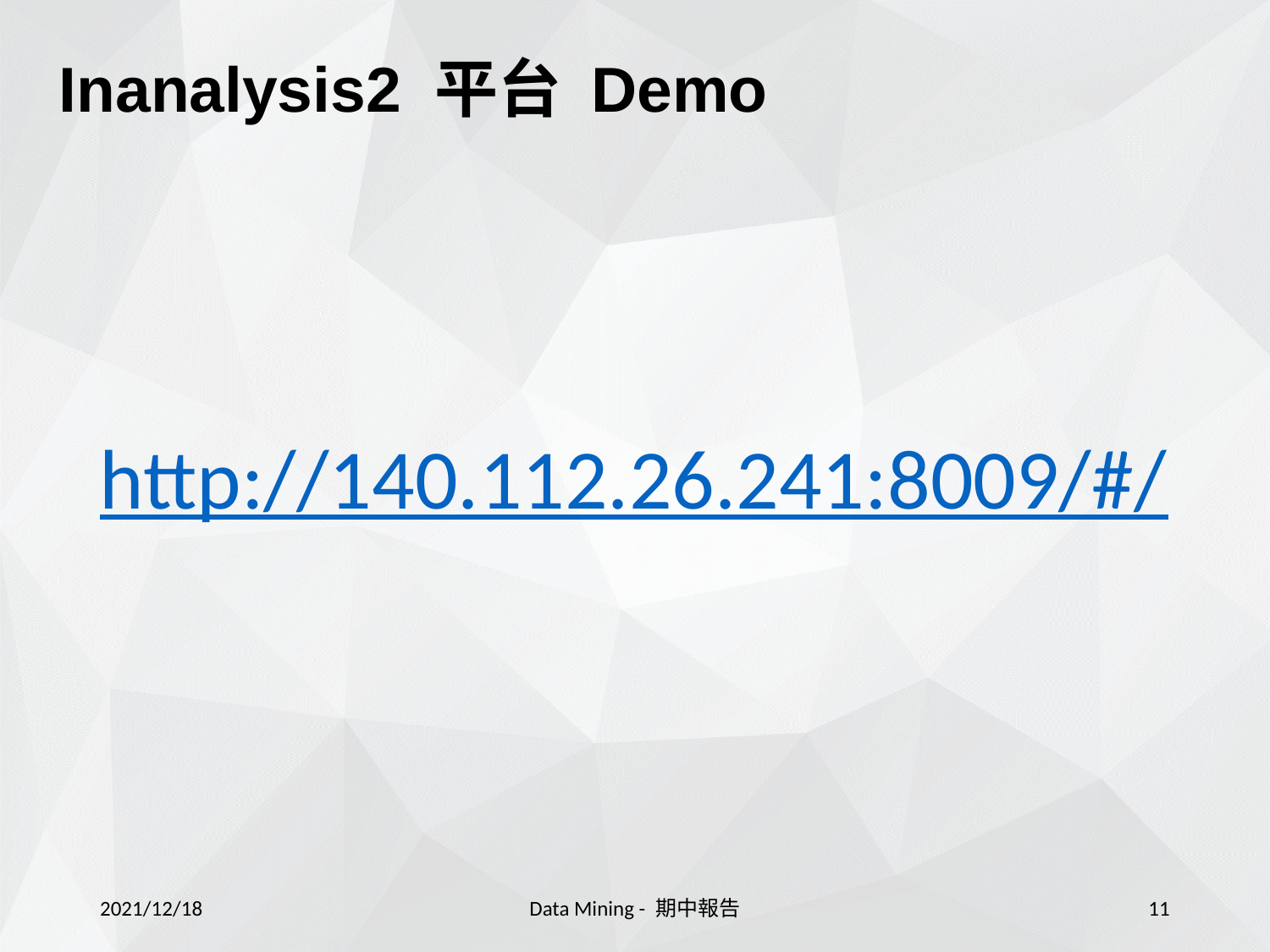

Inanalysis2 平台 Demo
http://140.112.26.241:8009/#/
2021/12/18
Data Mining - 期中報告
11